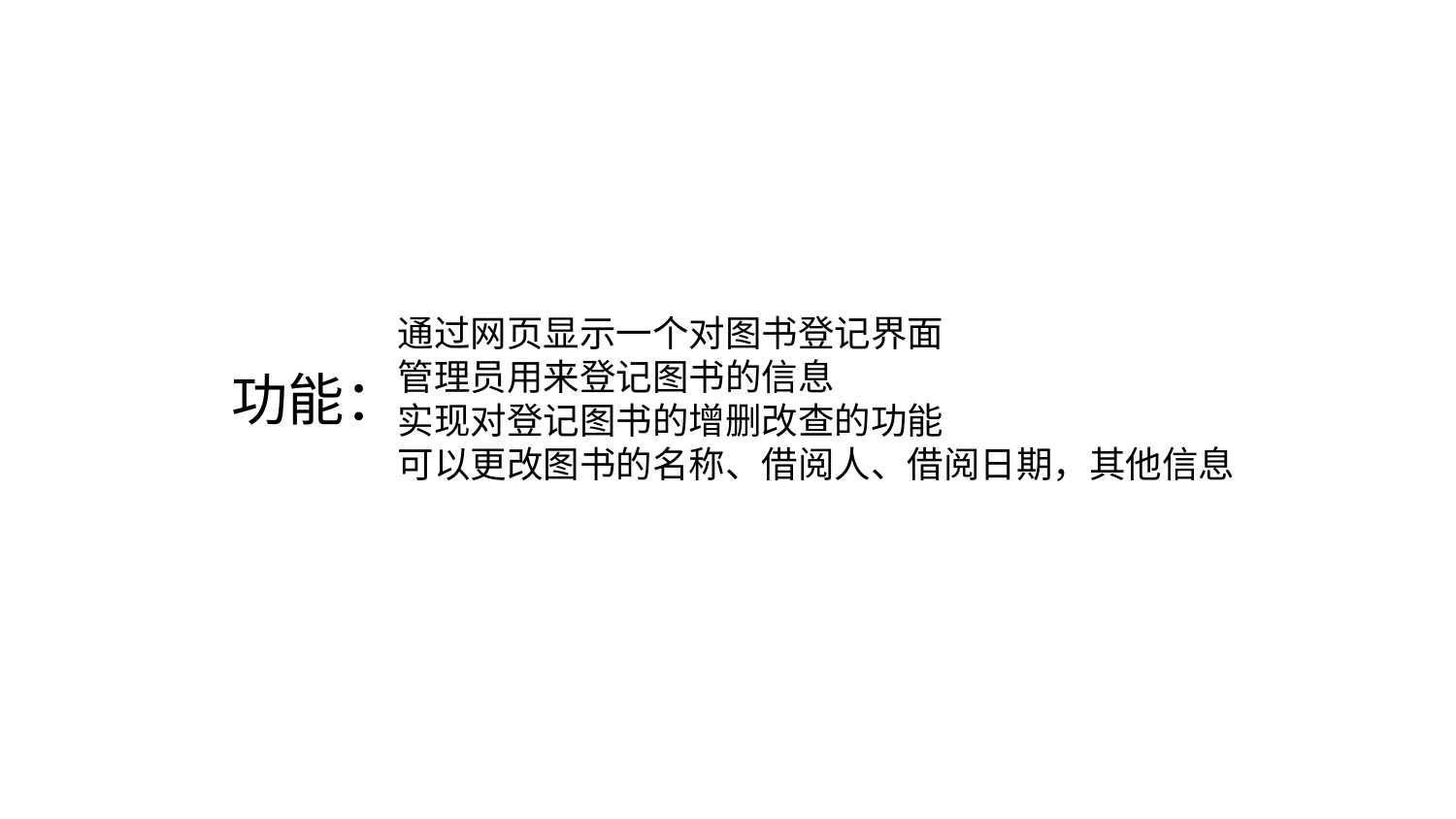

通过网页显示一个对图书登记界面
管理员用来登记图书的信息
实现对登记图书的增删改查的功能
可以更改图书的名称、借阅人、借阅日期，其他信息
功能：